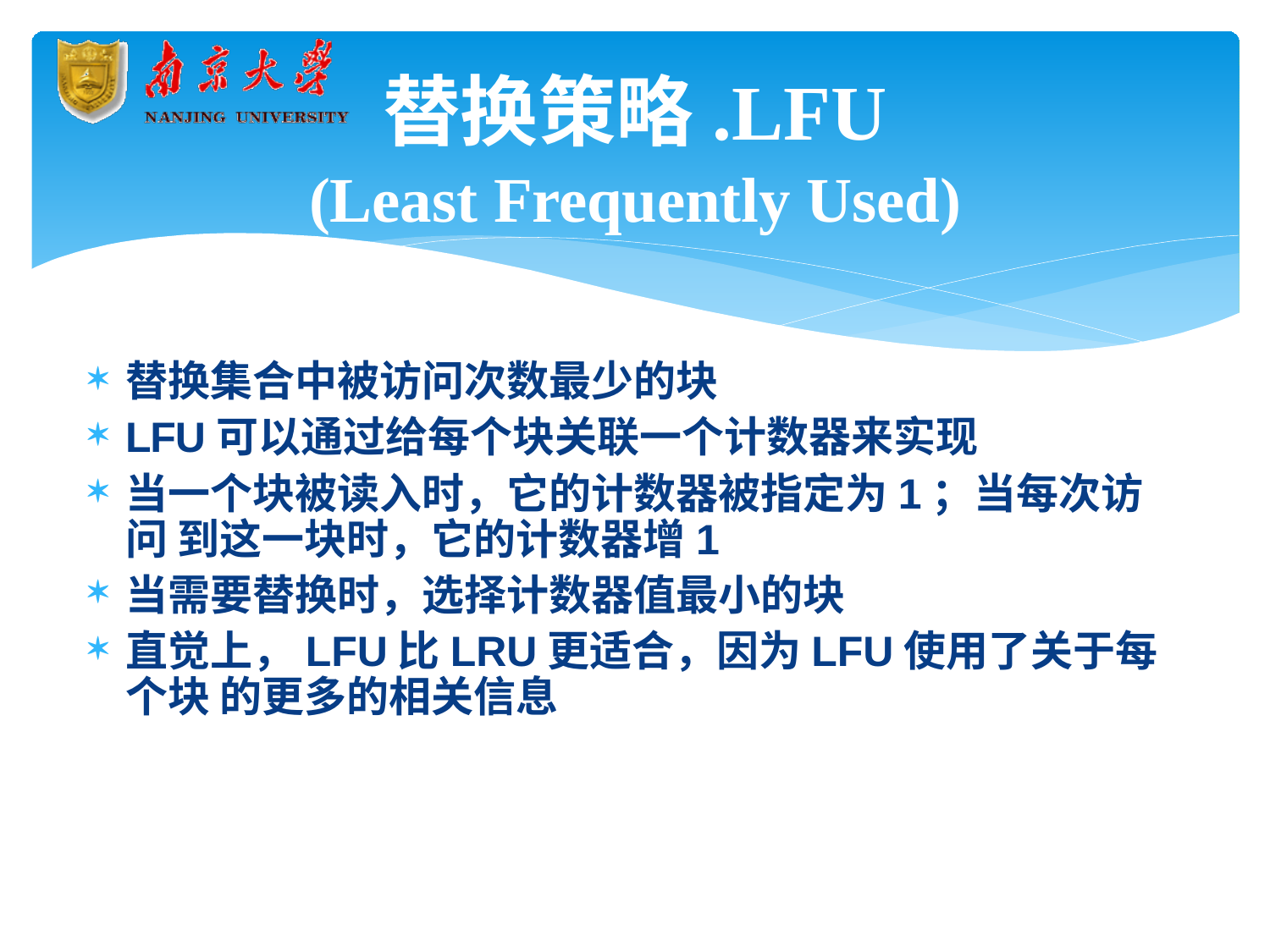

# 替换策略.LFU
(Least Frequently Used)
替换集合中被访问次数最少的块
LFU可以通过给每个块关联一个计数器来实现
当一个块被读入时，它的计数器被指定为1；当每次访问 到这一块时，它的计数器增1
当需要替换时，选择计数器值最小的块
直觉上，LFU比LRU更适合，因为LFU使用了关于每个块 的更多的相关信息